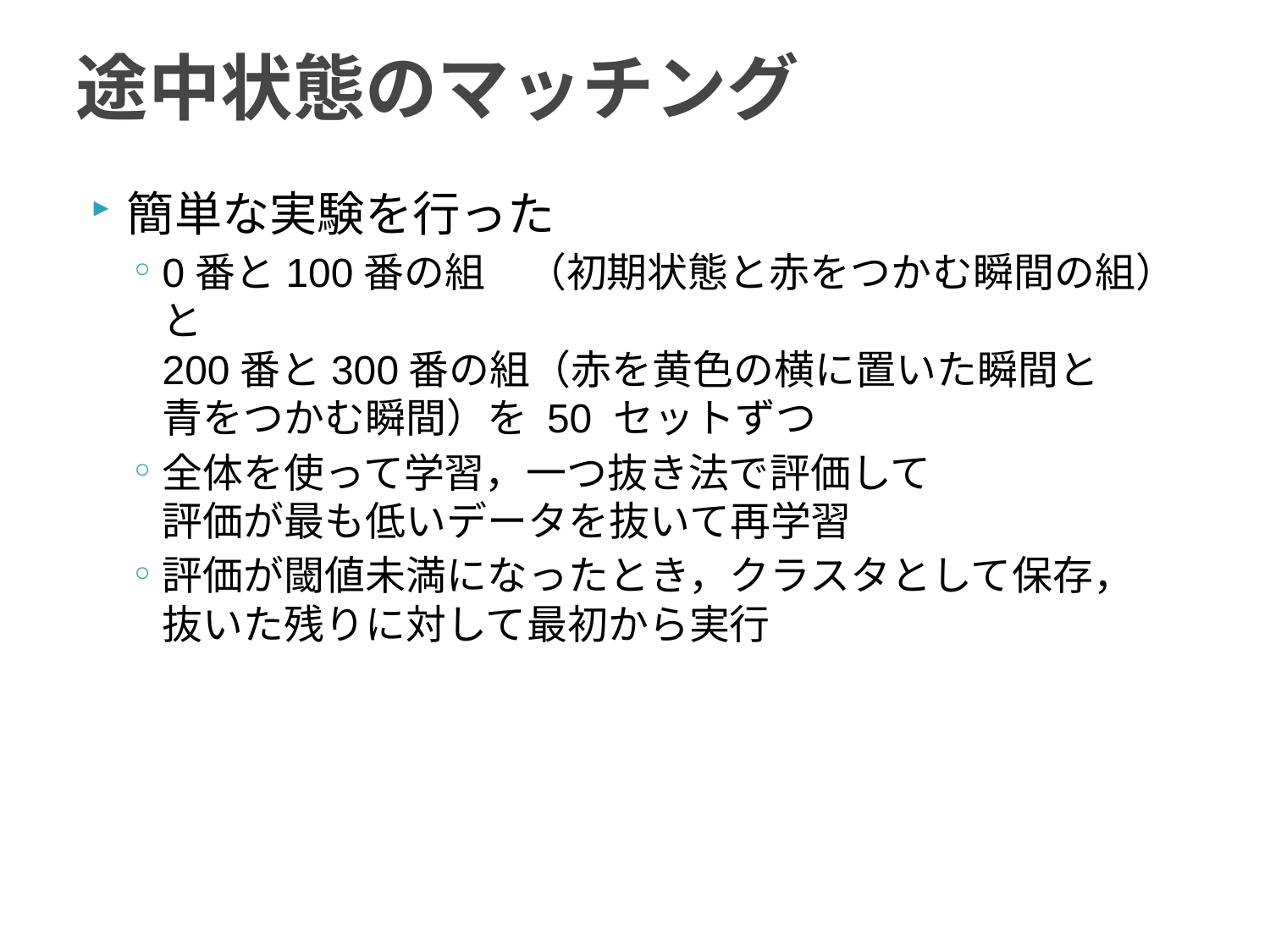

# 途中状態のマッチング
簡単な実験を行った
0番と100番の組　（初期状態と赤をつかむ瞬間の組）と
200番と300番の組（赤を黄色の横に置いた瞬間と
青をつかむ瞬間）を 50 セットずつ
全体を使って学習，一つ抜き法で評価して
評価が最も低いデータを抜いて再学習
評価が閾値未満になったとき，クラスタとして保存，
抜いた残りに対して最初から実行